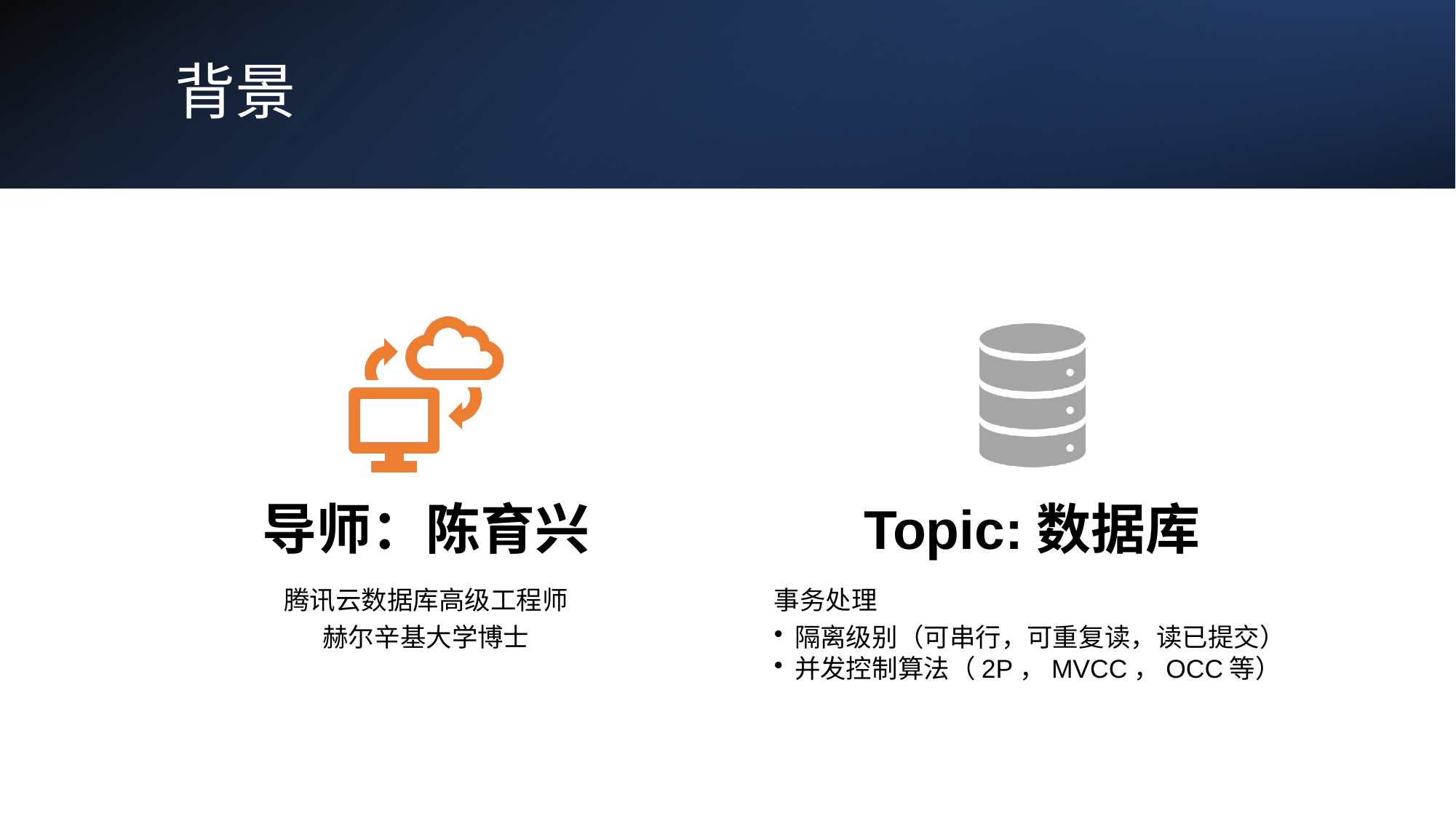

# 背景
导师：陈育兴
腾讯云数据库高级工程师
赫尔辛基大学博士
Topic:数据库
事务处理
隔离级别（可串行，可重复读，读已提交）
并发控制算法（2P，MVCC，OCC等）